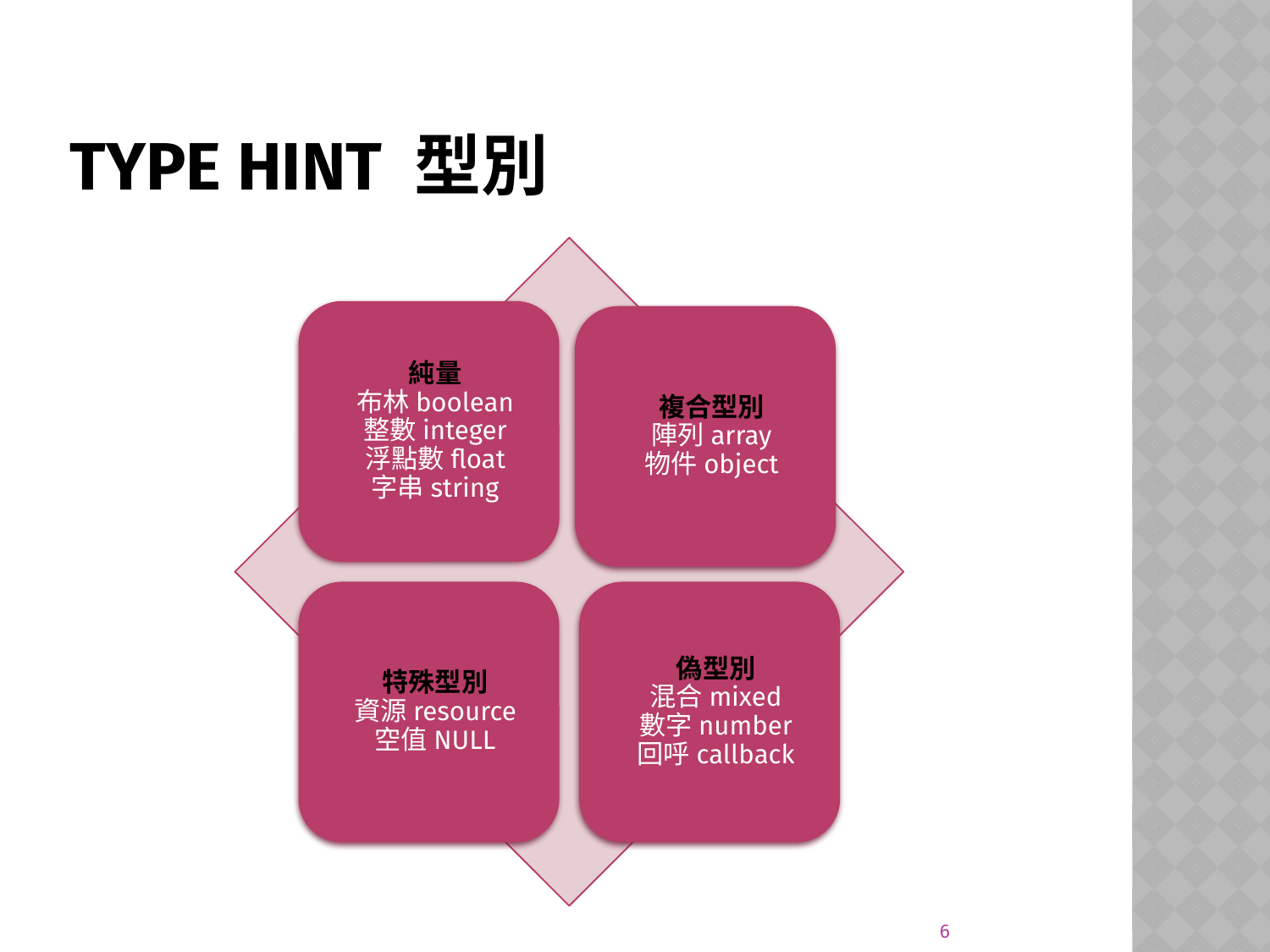

# Type Hint 型別
純量
布林boolean
整數integer
浮點數float
字串string
複合型別
陣列array
物件object
特殊型別
資源resource
空值NULL
偽型別
混合mixed
數字number
回呼callback
6